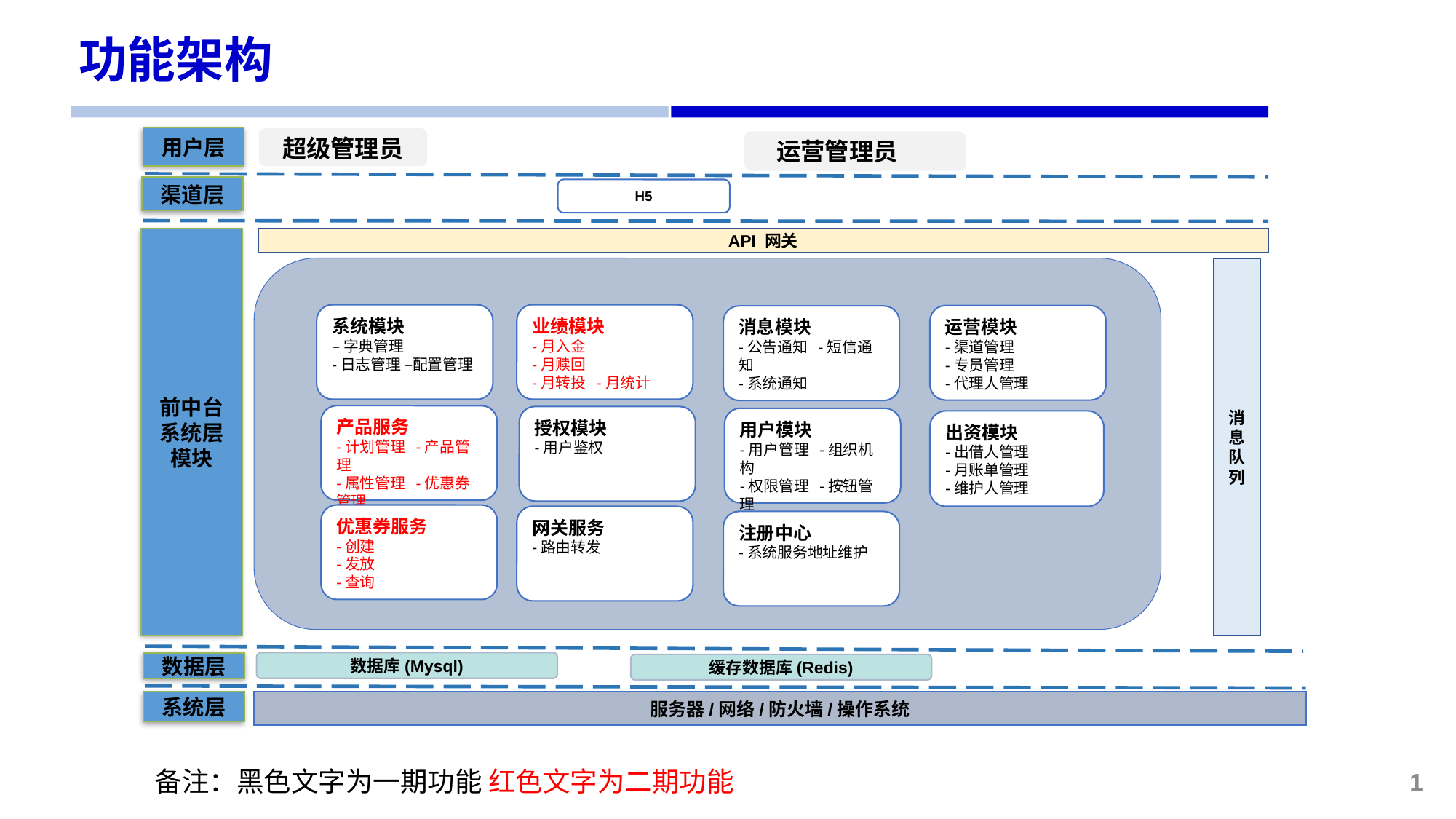

功能架构

用户层
超级管理员

运营管理员

渠道层
H5
API 网关
前中台系统层模块
消息队列

系统模块
–字典管理
-日志管理 –配置管理

业绩模块
-月入金
-月赎回
-月转投  -月统计
运营模块
-渠道管理
-专员管理
-代理人管理
消息模块
-公告通知  -短信通知
-系统通知
产品服务
-计划管理  -产品管理
-属性管理  -优惠券管理
授权模块
-用户鉴权
用户模块
-用户管理  -组织机构
-权限管理  -按钮管理
-角色管理  -菜单管理

出资模块
-出借人管理
-月账单管理
-维护人管理
优惠券服务
-创建
-发放
-查询
网关服务
-路由转发
注册中心
-系统服务地址维护
数据库(Mysql)
数据层
缓存数据库(Redis)
服务器/网络/防火墙/操作系统
系统层
备注：黑色文字为一期功能 红色文字为二期功能
1